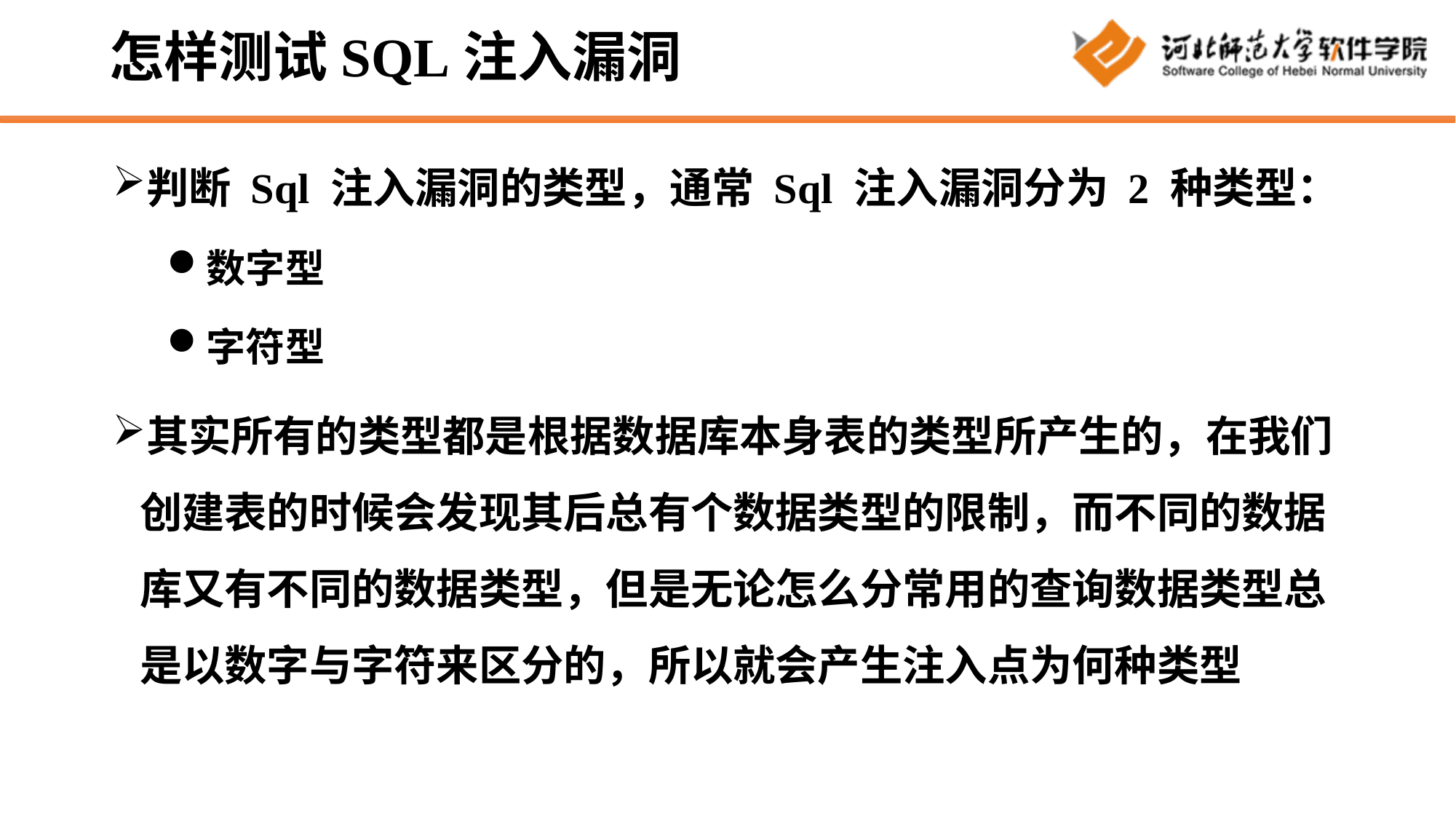

# 怎样测试SQL注入漏洞
判断 Sql 注入漏洞的类型，通常 Sql 注入漏洞分为 2 种类型：
数字型
字符型
其实所有的类型都是根据数据库本身表的类型所产生的，在我们创建表的时候会发现其后总有个数据类型的限制，而不同的数据库又有不同的数据类型，但是无论怎么分常用的查询数据类型总是以数字与字符来区分的，所以就会产生注入点为何种类型